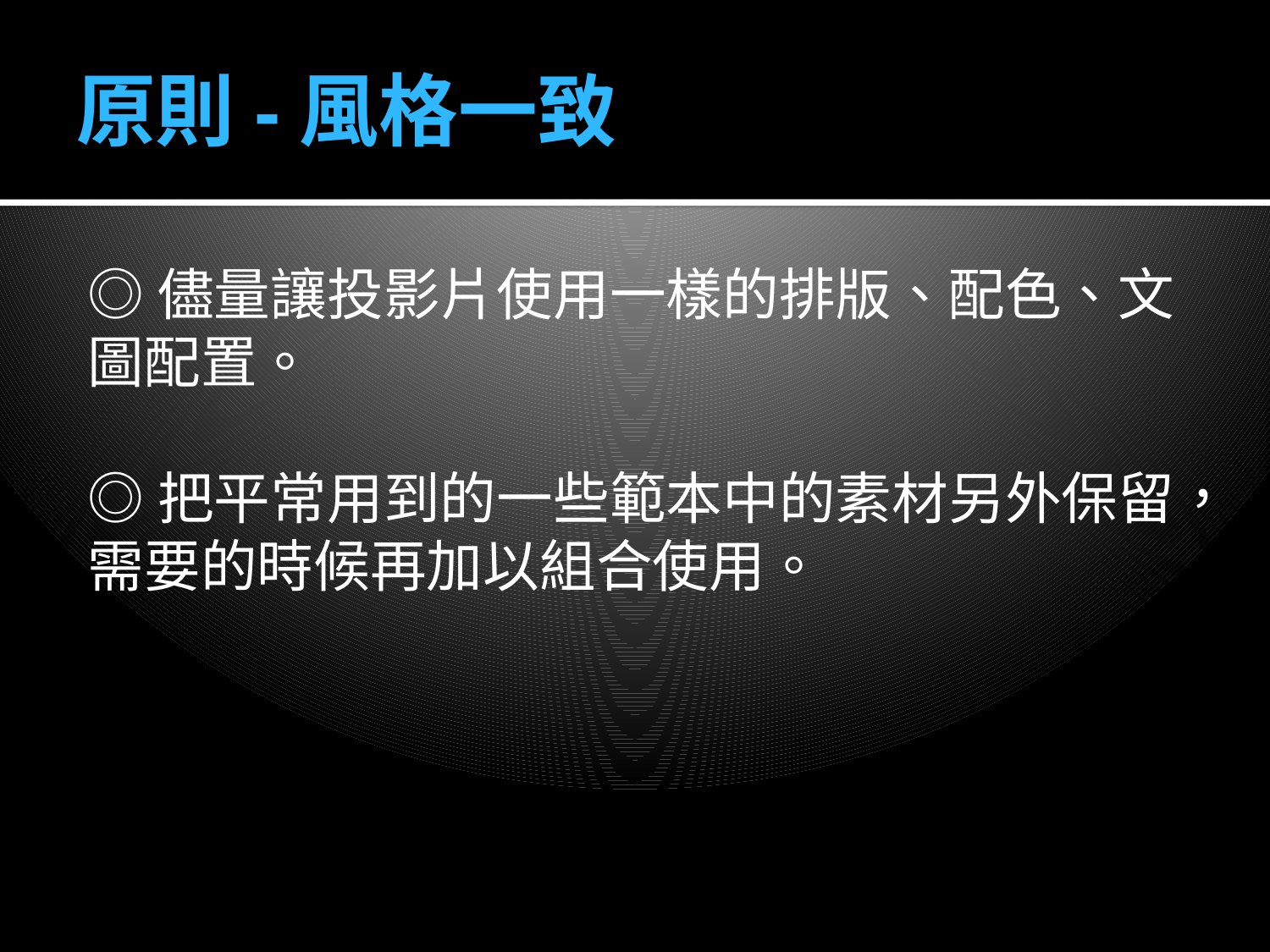

# 原則-風格一致
◎儘量讓投影片使用一樣的排版、配色、文圖配置。

◎把平常用到的一些範本中的素材另外保留，需要的時候再加以組合使用。